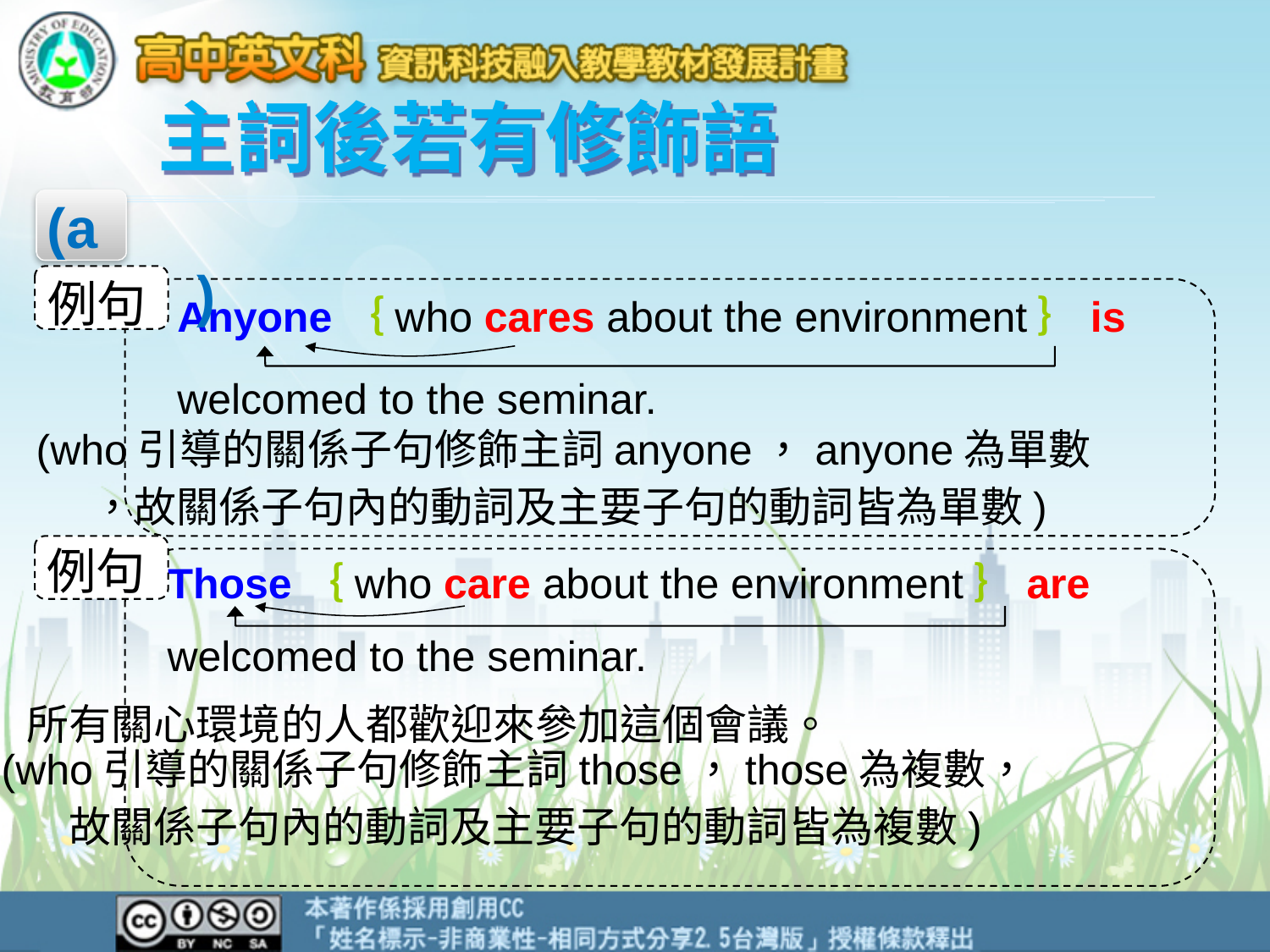

主詞後若有修飾語
(a)

例句

Anyone｛who cares about the environment｝is

welcomed to the seminar.

 (who引導的關係子句修飾主詞anyone，anyone為單數
      ，故關係子句內的動詞及主要子句的動詞皆為單數)
例句

Those｛who care about the environment｝are

welcomed to the seminar.

所有關心環境的人都歡迎來參加這個會議。
(who引導的關係子句修飾主詞those，those為複數，
      故關係子句內的動詞及主要子句的動詞皆為複數)